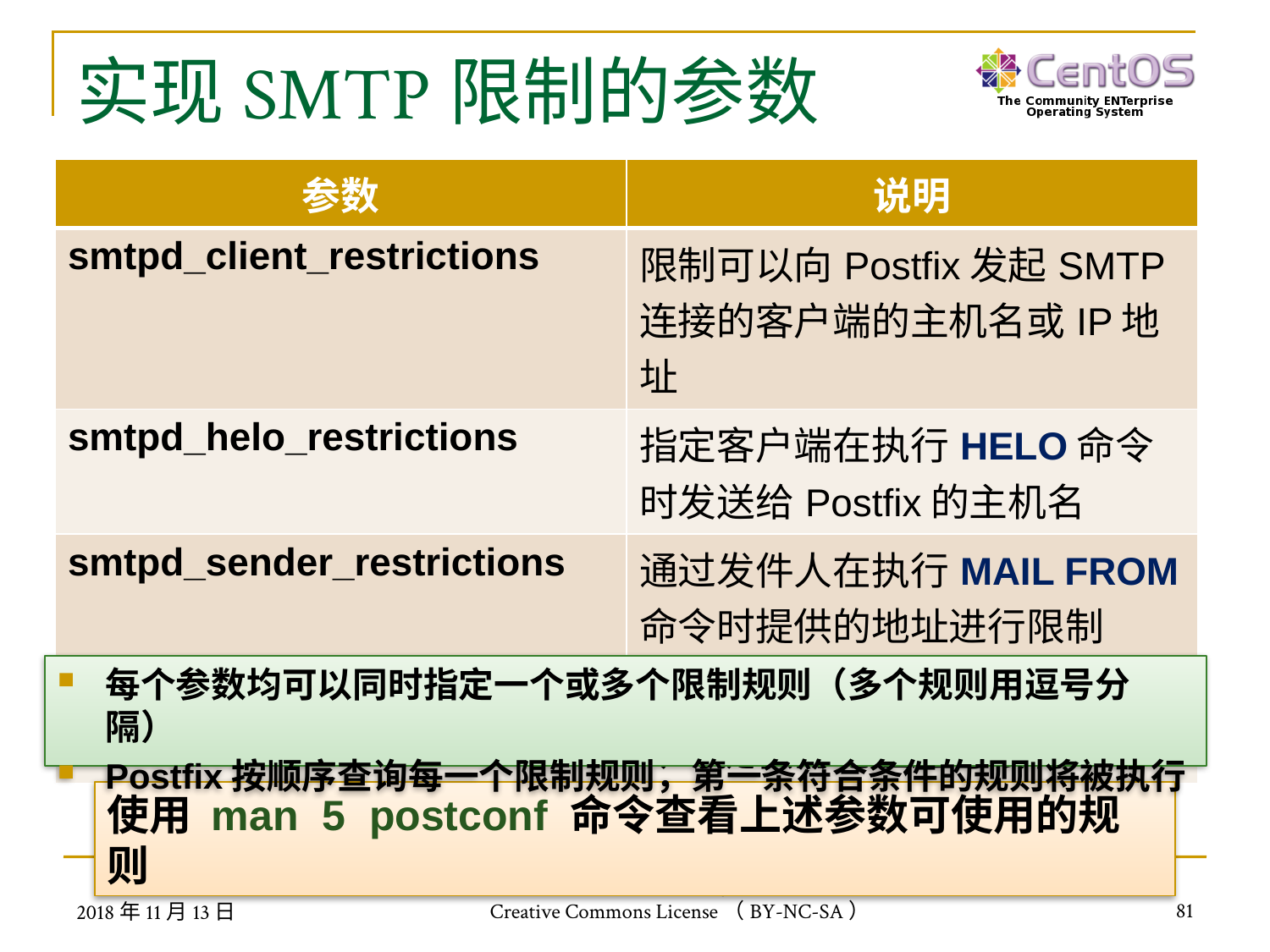

# 实现SMTP限制的参数
| 参数 | 说明 |
| --- | --- |
| smtpd\_client\_restrictions | 限制可以向Postfix发起SMTP 连接的客户端的主机名或IP地址 |
| smtpd\_helo\_restrictions | 指定客户端在执行HELO命令时发送给Postfix的主机名 |
| smtpd\_sender\_restrictions | 通过发件人在执行MAIL FROM命令时提供的地址进行限制 |
| smtpd\_recipient\_restrictions | 通过发件人在执行RCPT TO命令时提供的地址进行限制 |
每个参数均可以同时指定一个或多个限制规则（多个规则用逗号分隔）
Postfix按顺序查询每一个限制规则，第一条符合条件的规则将被执行
使用 man  5  postconf 命令查看上述参数可使用的规则
梁如军（linuxbooks@126.com）
Creative Commons License（BY-NC-SA）
2018年11月13日
81